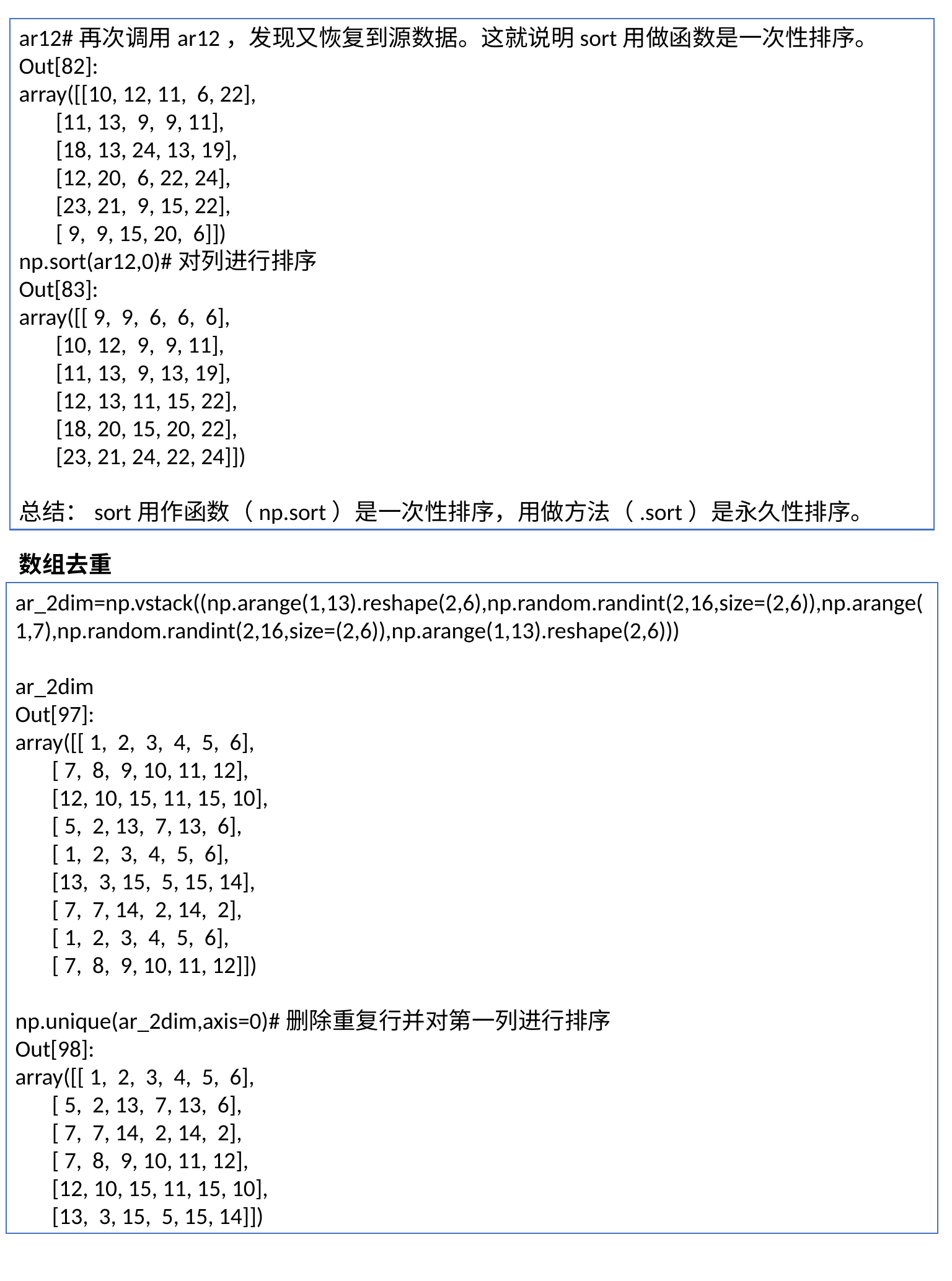

ar12#再次调用ar12，发现又恢复到源数据。这就说明sort用做函数是一次性排序。
Out[82]:
array([[10, 12, 11,  6, 22],
       [11, 13,  9,  9, 11],
       [18, 13, 24, 13, 19],
       [12, 20,  6, 22, 24],
       [23, 21,  9, 15, 22],
       [ 9,  9, 15, 20,  6]])
np.sort(ar12,0)#对列进行排序
Out[83]:
array([[ 9,  9,  6,  6,  6],
       [10, 12,  9,  9, 11],
       [11, 13,  9, 13, 19],
       [12, 13, 11, 15, 22],
       [18, 20, 15, 20, 22],
       [23, 21, 24, 22, 24]])

总结：sort用作函数（np.sort）是一次性排序，用做方法（.sort）是永久性排序。
数组去重
ar_2dim=np.vstack((np.arange(1,13).reshape(2,6),np.random.randint(2,16,size=(2,6)),np.arange(1,7),np.random.randint(2,16,size=(2,6)),np.arange(1,13).reshape(2,6)))

ar_2dim
Out[97]:
array([[ 1,  2,  3,  4,  5,  6],
       [ 7,  8,  9, 10, 11, 12],
       [12, 10, 15, 11, 15, 10],
       [ 5,  2, 13,  7, 13,  6],
       [ 1,  2,  3,  4,  5,  6],
       [13,  3, 15,  5, 15, 14],
       [ 7,  7, 14,  2, 14,  2],
       [ 1,  2,  3,  4,  5,  6],
       [ 7,  8,  9, 10, 11, 12]])

np.unique(ar_2dim,axis=0)#删除重复行并对第一列进行排序
Out[98]:
array([[ 1,  2,  3,  4,  5,  6],
       [ 5,  2, 13,  7, 13,  6],
       [ 7,  7, 14,  2, 14,  2],
       [ 7,  8,  9, 10, 11, 12],
       [12, 10, 15, 11, 15, 10],
       [13,  3, 15,  5, 15, 14]])